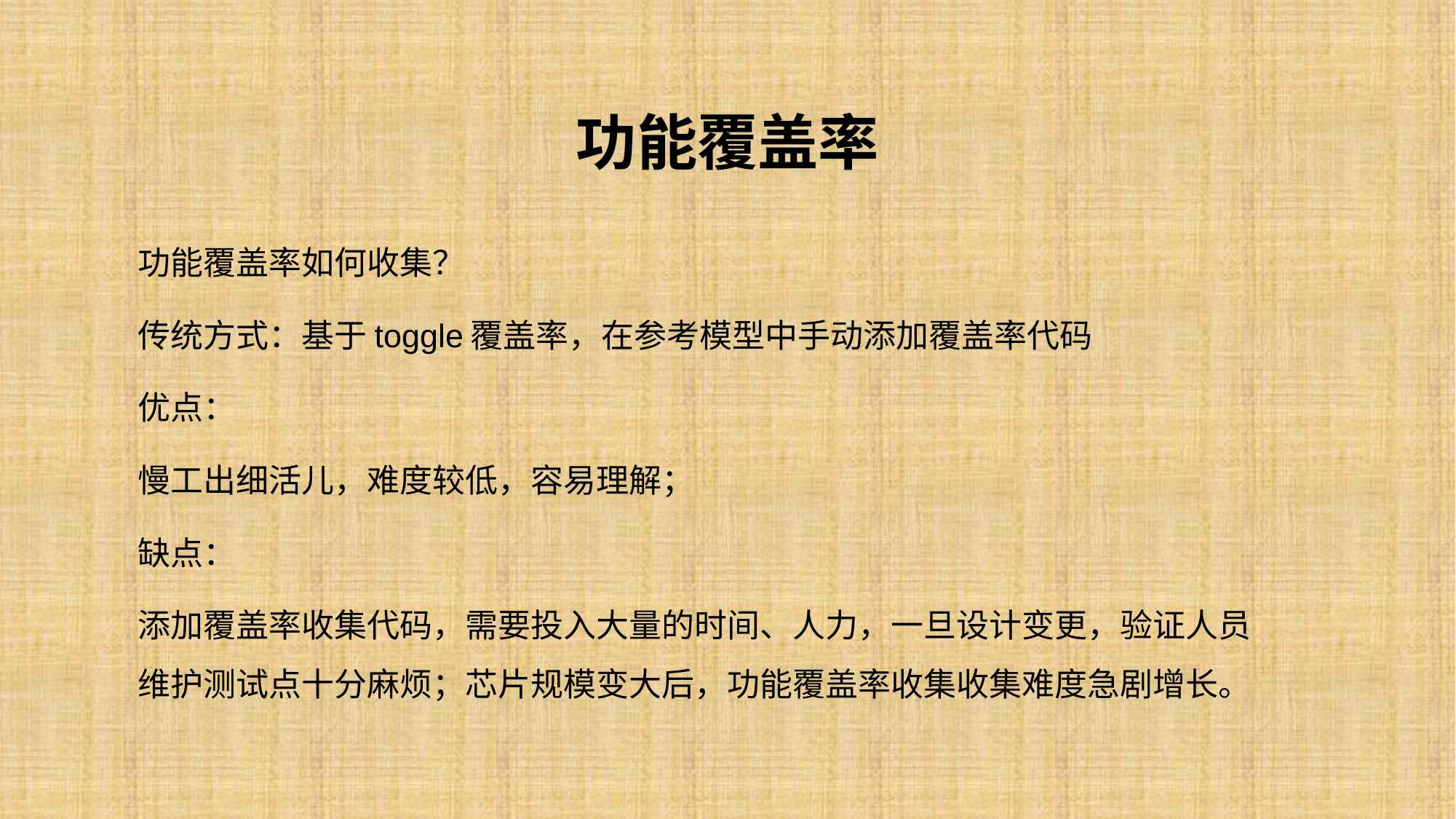

# 功能覆盖率
功能覆盖率如何收集？
传统方式：基于toggle覆盖率，在参考模型中手动添加覆盖率代码
优点：
慢工出细活儿，难度较低，容易理解；
缺点：
添加覆盖率收集代码，需要投入大量的时间、人力，一旦设计变更，验证人员维护测试点十分麻烦；芯片规模变大后，功能覆盖率收集收集难度急剧增长。